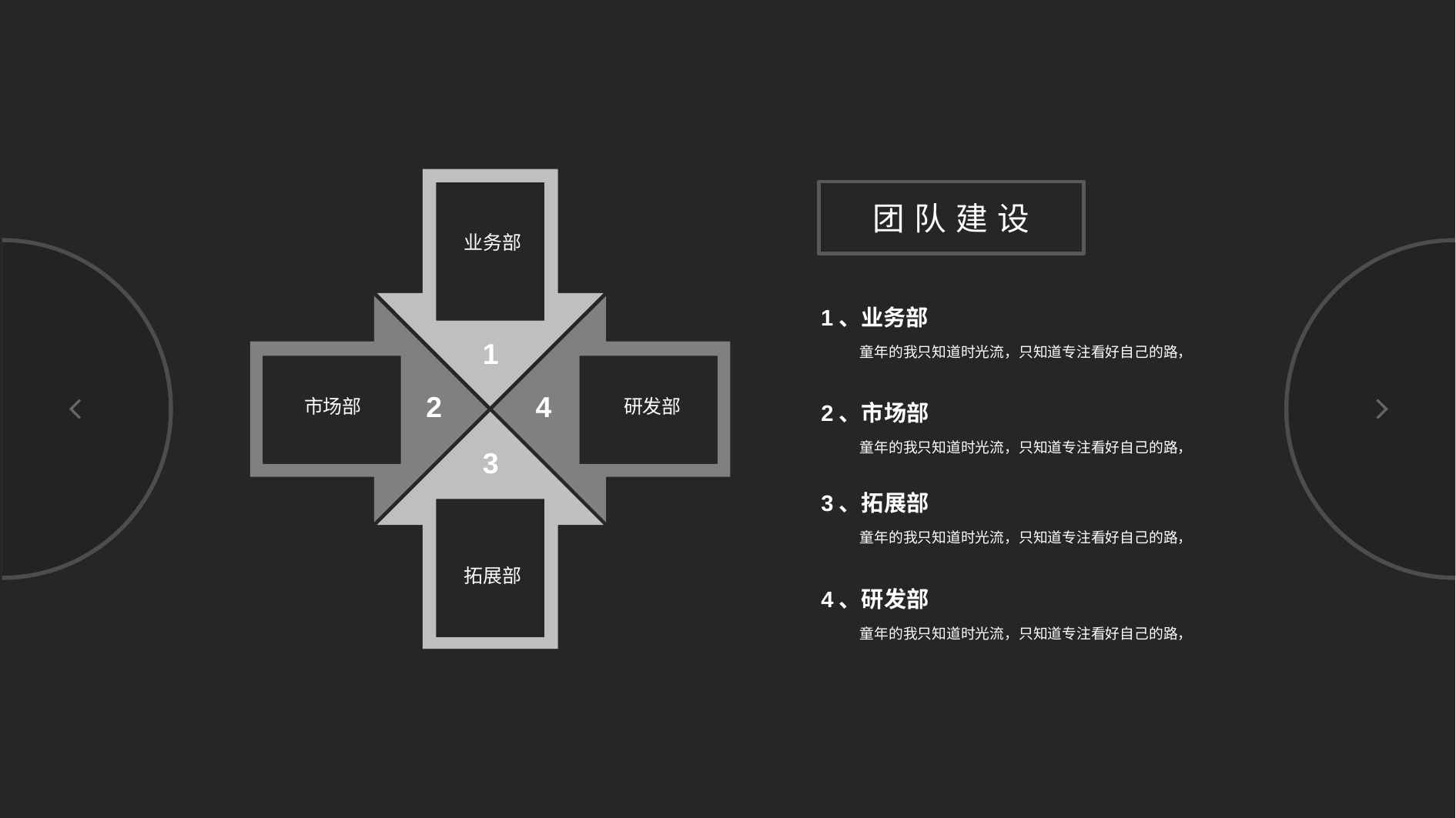

业务部
1

团队建设

2
市场部

4
研发部
1、业务部
童年的我只知道时光流，只知道专注看好自己的路，
2、市场部
童年的我只知道时光流，只知道专注看好自己的路，
3、拓展部
童年的我只知道时光流，只知道专注看好自己的路，
4、研发部
童年的我只知道时光流，只知道专注看好自己的路，

3
拓展部